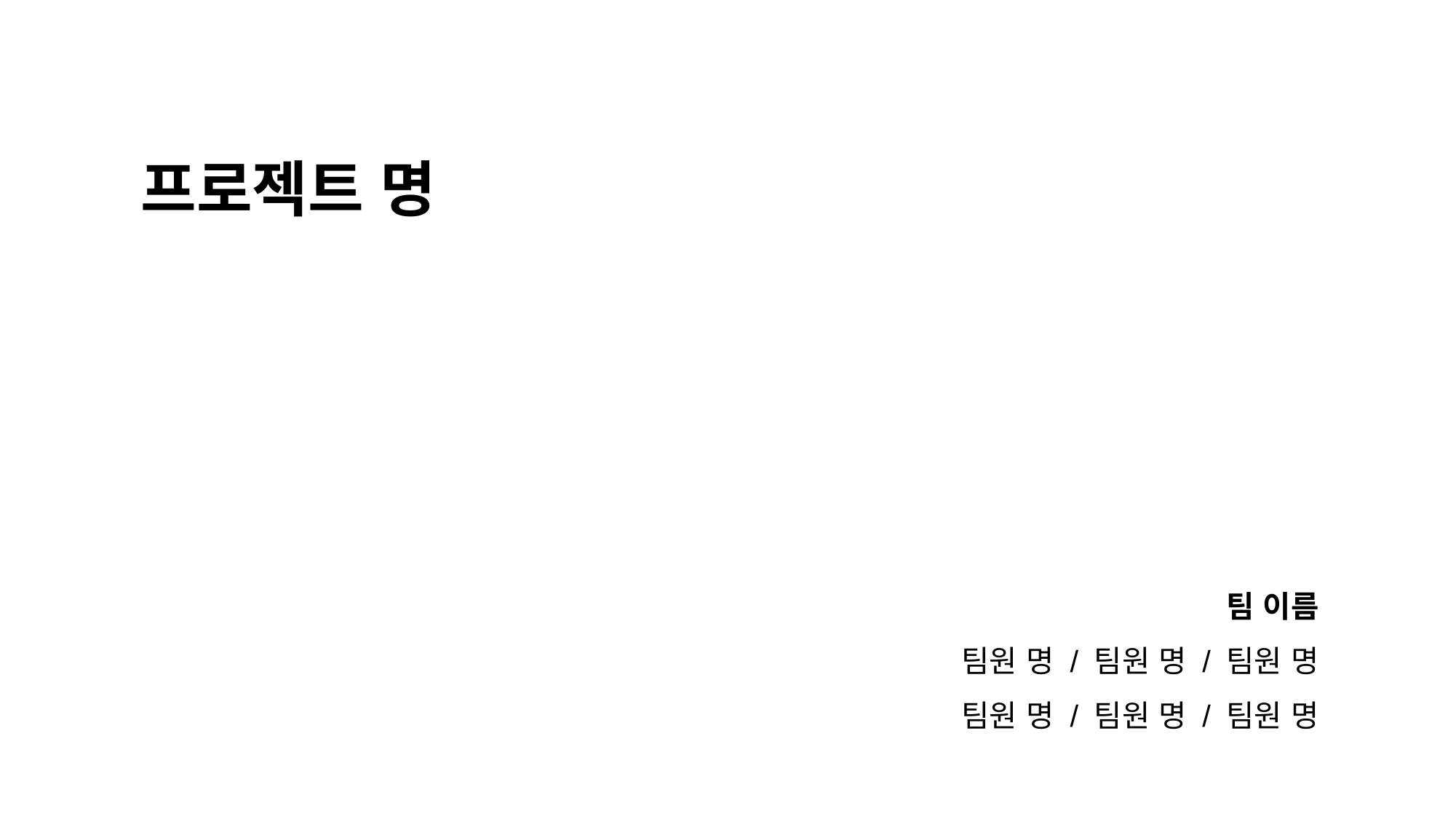

프로젝트 명
팀 이름
팀원 명 / 팀원 명 / 팀원 명
팀원 명 / 팀원 명 / 팀원 명